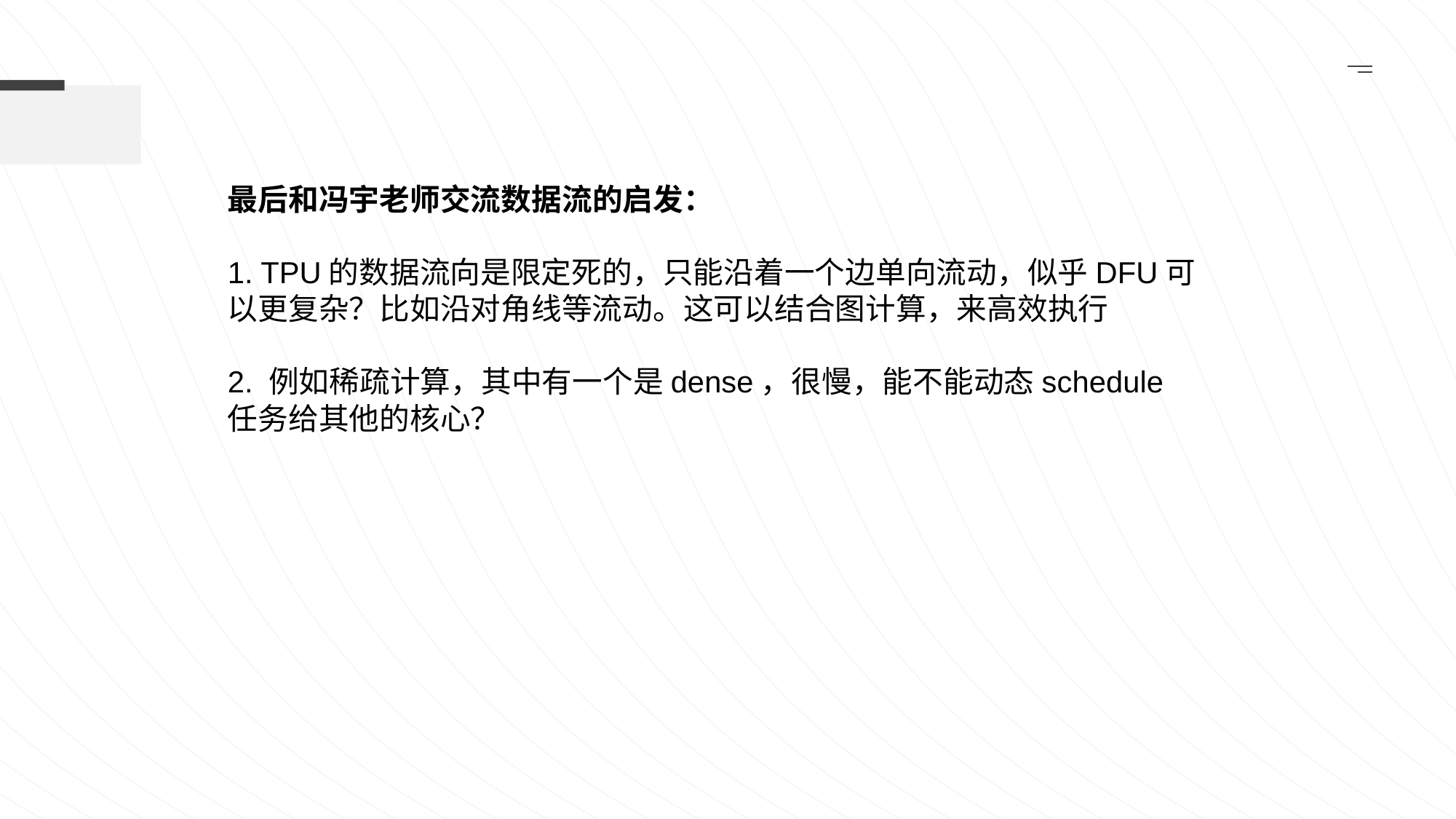

最后和冯宇老师交流数据流的启发：

1. TPU的数据流向是限定死的，只能沿着一个边单向流动，似乎DFU可以更复杂？比如沿对角线等流动。这可以结合图计算，来高效执行

2. 例如稀疏计算，其中有一个是dense，很慢，能不能动态schedule任务给其他的核心？